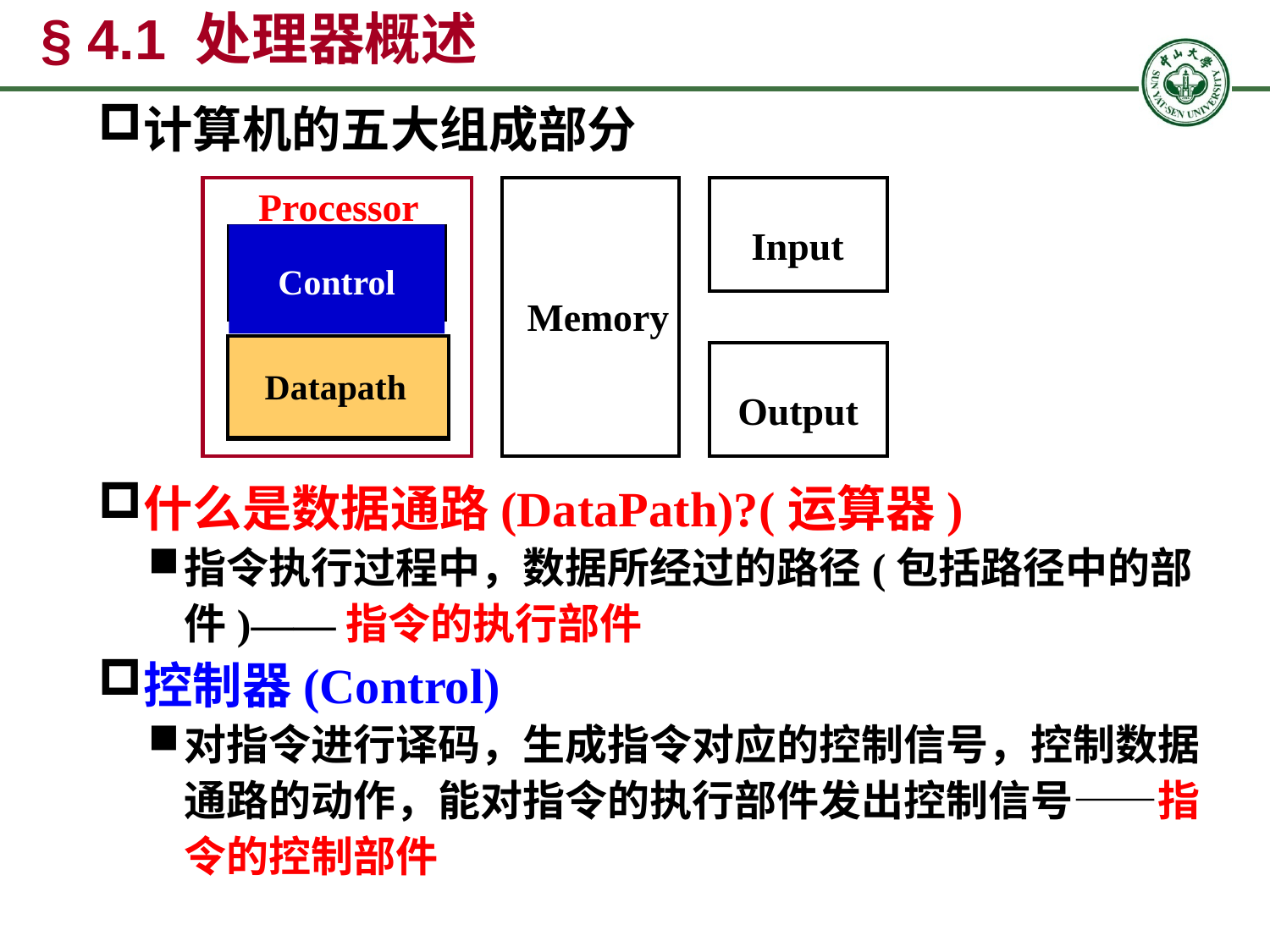

# § 4.1 处理器概述
计算机的五大组成部分

什么是数据通路(DataPath)?(运算器)
指令执行过程中，数据所经过的路径(包括路径中的部件)——指令的执行部件
控制器(Control)
对指令进行译码，生成指令对应的控制信号，控制数据通路的动作，能对指令的执行部件发出控制信号——指令的控制部件
Processor

Input

Control
Memory

Datapath
Output

Control

Datapath